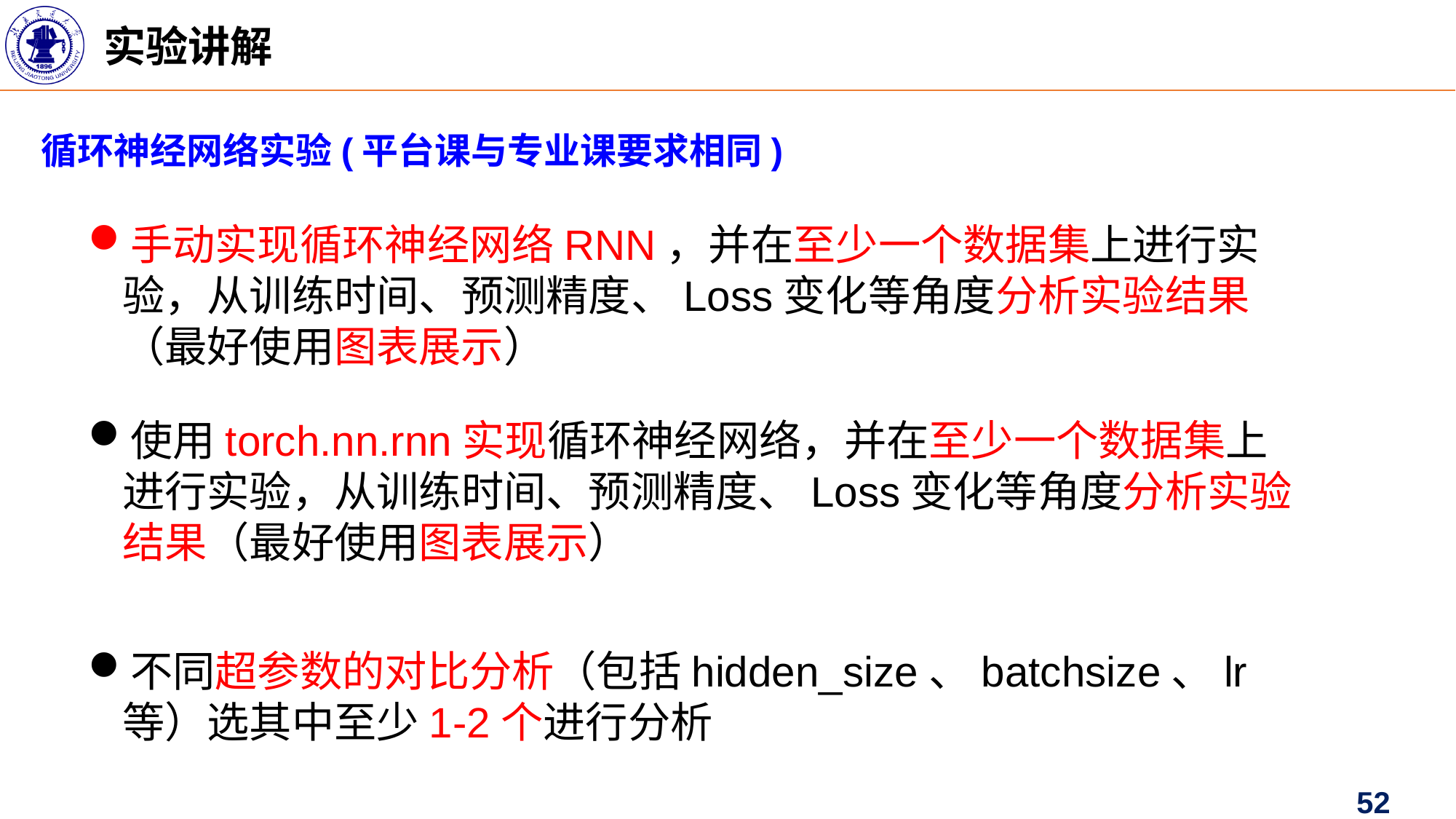

实验讲解
循环神经网络实验(平台课与专业课要求相同)
手动实现循环神经网络RNN，并在至少一个数据集上进行实验，从训练时间、预测精度、Loss变化等角度分析实验结果（最好使用图表展示）
使用torch.nn.rnn实现循环神经网络，并在至少一个数据集上进行实验，从训练时间、预测精度、Loss变化等角度分析实验结果（最好使用图表展示）
不同超参数的对比分析（包括hidden_size、batchsize、lr等）选其中至少1-2个进行分析